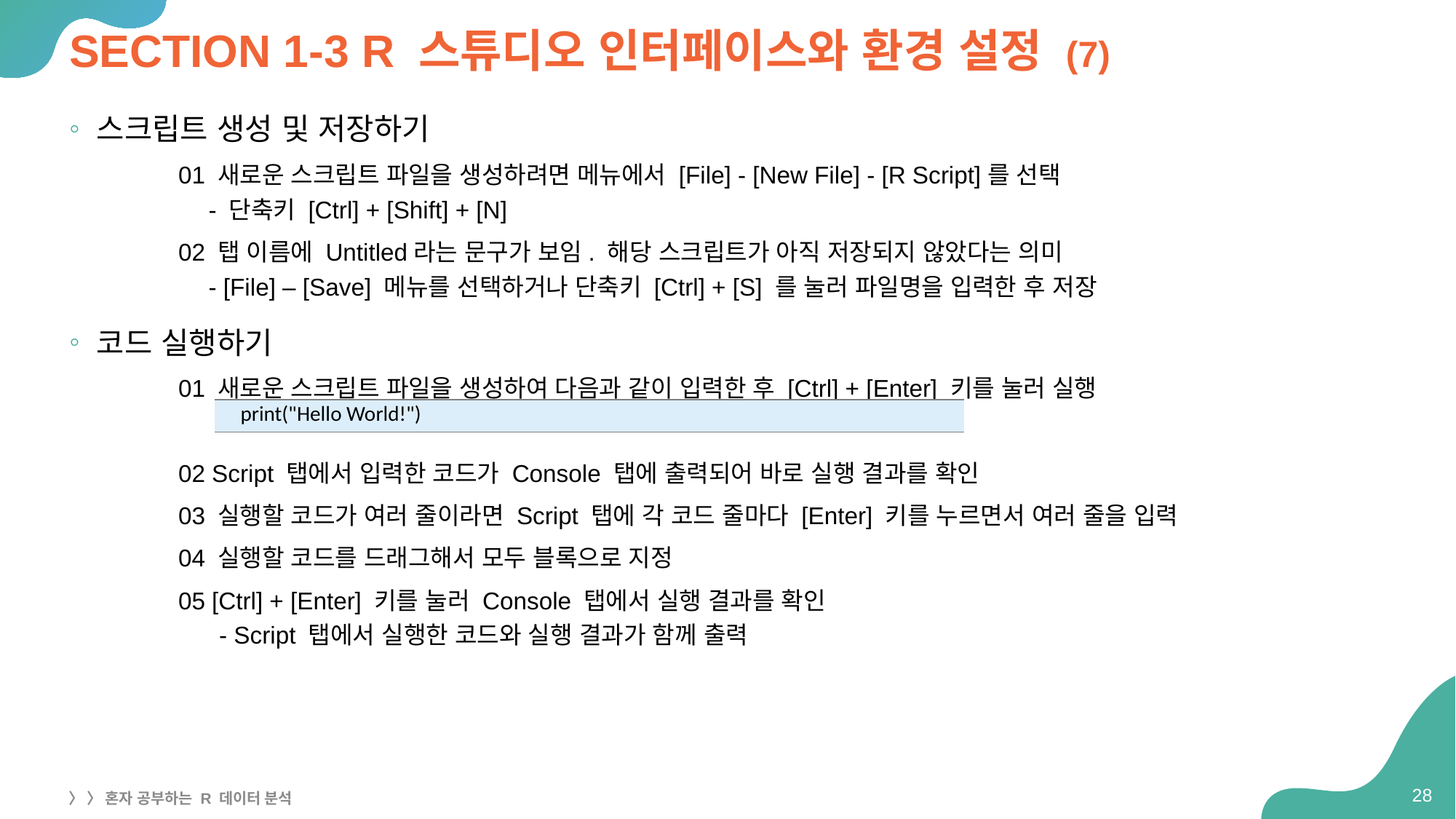

# SECTION 1-3 R 스튜디오 인터페이스와 환경 설정 (7)
스크립트 생성 및 저장하기
01 새로운 스크립트 파일을 생성하려면 메뉴에서 [File] - [New File] - [R Script]를 선택
- 단축키 [Ctrl] + [Shift] + [N]
02 탭 이름에 Untitled라는 문구가 보임. 해당 스크립트가 아직 저장되지 않았다는 의미
- [File] – [Save] 메뉴를 선택하거나 단축키 [Ctrl] + [S] 를 눌러 파일명을 입력한 후 저장
코드 실행하기
01 새로운 스크립트 파일을 생성하여 다음과 같이 입력한 후 [Ctrl] + [Enter] 키를 눌러 실행

02 Script 탭에서 입력한 코드가 Console 탭에 출력되어 바로 실행 결과를 확인
03 실행할 코드가 여러 줄이라면 Script 탭에 각 코드 줄마다 [Enter] 키를 누르면서 여러 줄을 입력
04 실행할 코드를 드래그해서 모두 블록으로 지정
05 [Ctrl] + [Enter] 키를 눌러 Console 탭에서 실행 결과를 확인
- Script 탭에서 실행한 코드와 실행 결과가 함께 출력
| print("Hello World!") |
| --- |
28
〉 〉 혼자 공부하는 R 데이터 분석